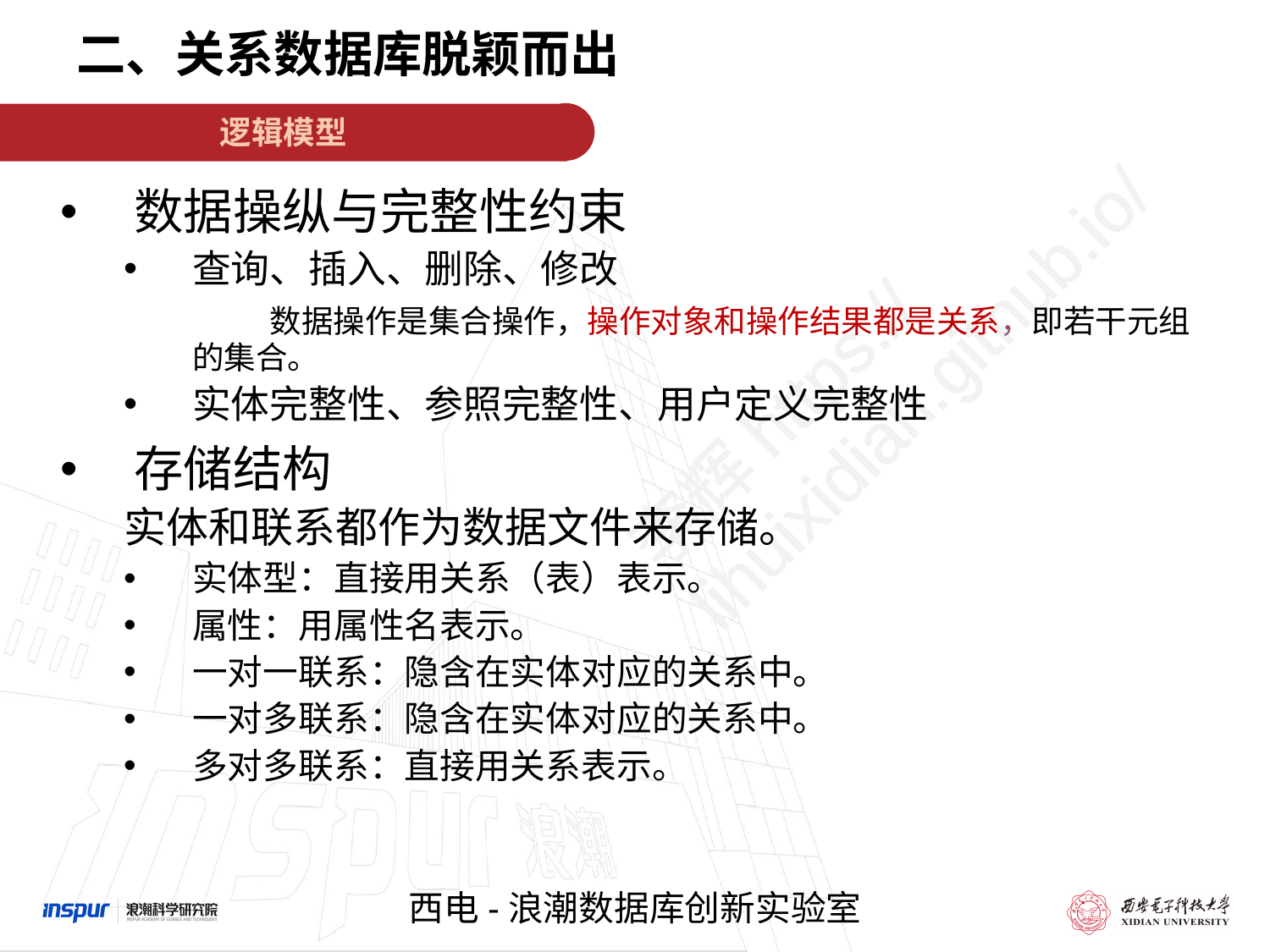

二、关系数据库脱颖而出

逻辑模型
数据操纵与完整性约束
查询、插入、删除、修改
	　　数据操作是集合操作，操作对象和操作结果都是关系，即若干元组的集合。
实体完整性、参照完整性、用户定义完整性
存储结构
实体和联系都作为数据文件来存储。
实体型：直接用关系（表）表示。
属性：用属性名表示。
一对一联系：隐含在实体对应的关系中。
一对多联系：隐含在实体对应的关系中。
多对多联系：直接用关系表示。